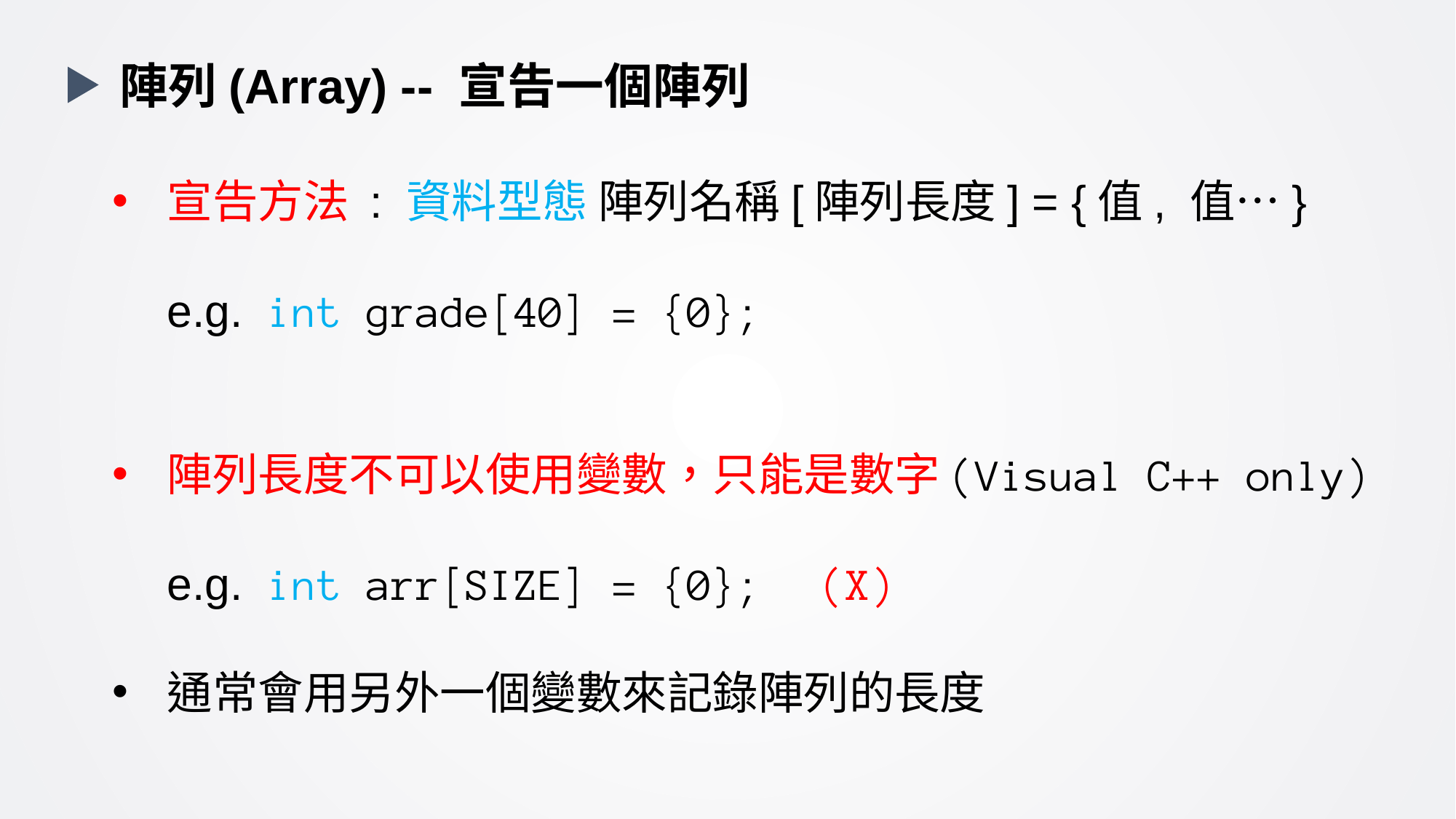

陣列(Array) -- 宣告一個陣列

宣告方法 : 資料型態 陣列名稱[陣列長度] = {值, 值…}

e.g.  int grade[40] = {0};

陣列長度不可以使用變數，只能是數字(Visual C++ only)

e.g.  int arr[SIZE] = {0}; 	(X)

通常會用另外一個變數來記錄陣列的長度